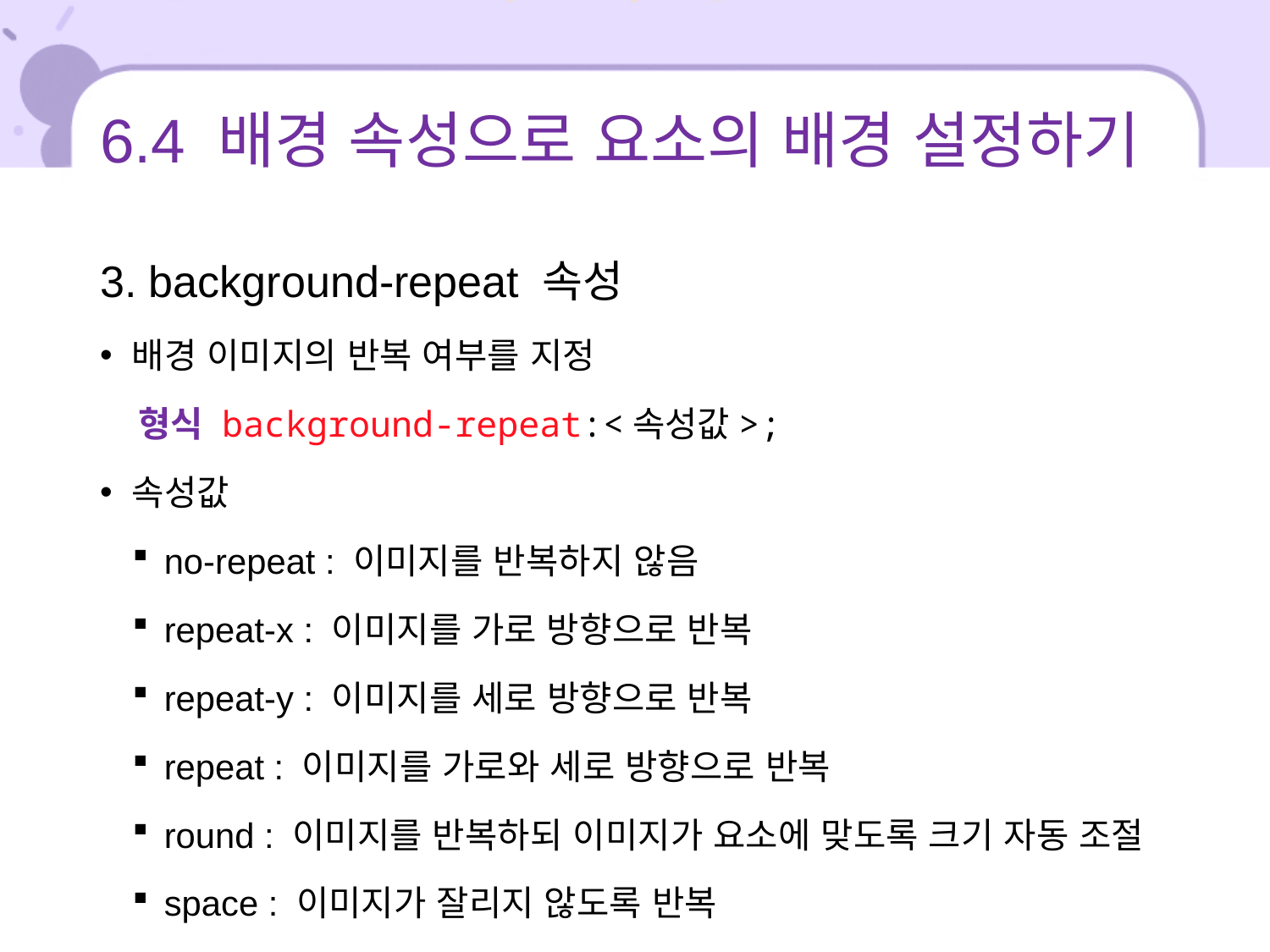

# 6.4 배경 속성으로 요소의 배경 설정하기
3. background-repeat 속성
배경 이미지의 반복 여부를 지정
   형식 background-repeat:<속성값>;
속성값
no-repeat : 이미지를 반복하지 않음
repeat-x : 이미지를 가로 방향으로 반복
repeat-y : 이미지를 세로 방향으로 반복
repeat : 이미지를 가로와 세로 방향으로 반복
round : 이미지를 반복하되 이미지가 요소에 맞도록 크기 자동 조절
space : 이미지가 잘리지 않도록 반복